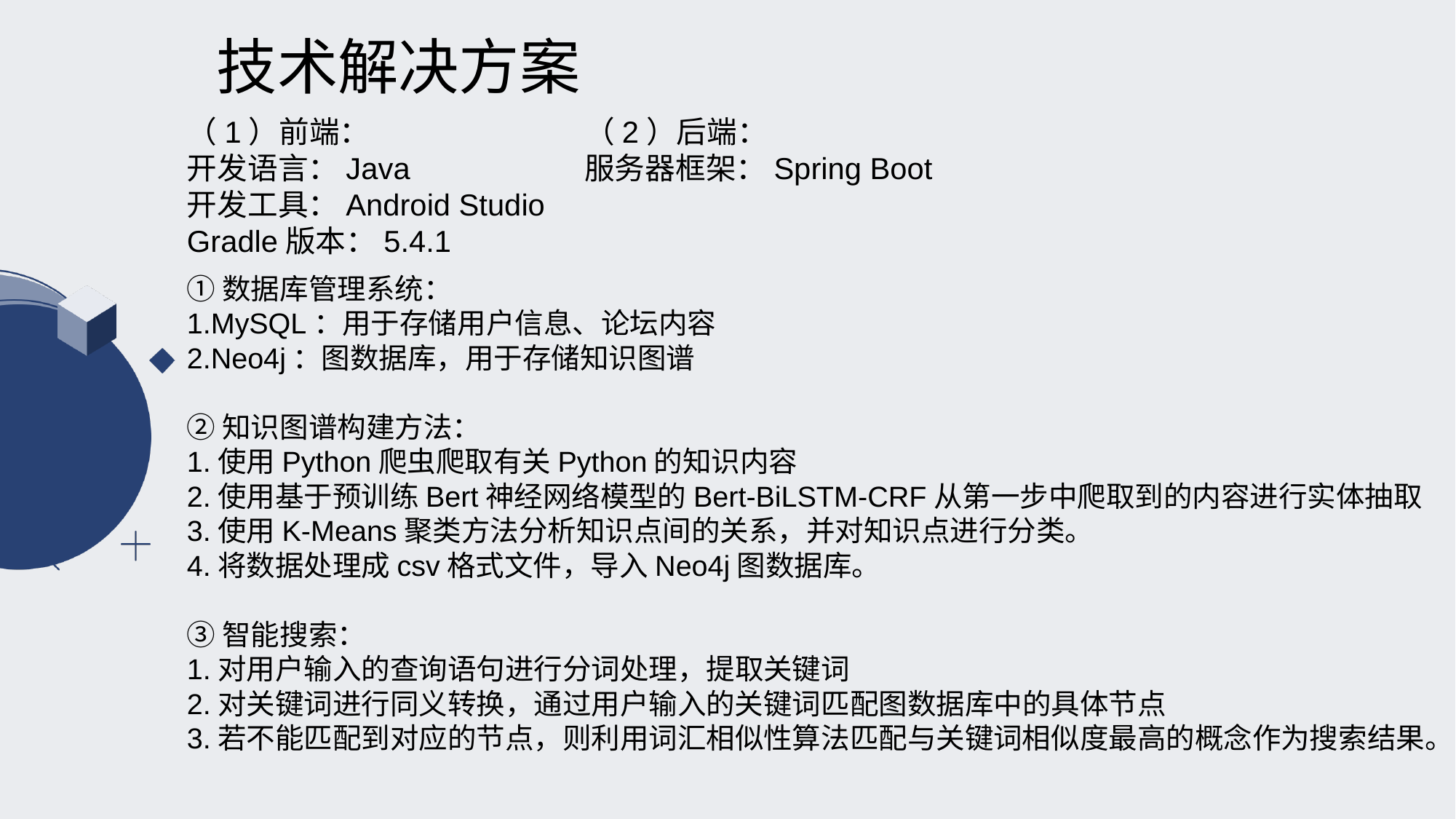

技术解决方案
（1）前端：
开发语言：Java
开发工具：Android Studio
Gradle版本：5.4.1
（2）后端：
服务器框架：Spring Boot

①数据库管理系统：
1.MySQL：用于存储用户信息、论坛内容
2.Neo4j：图数据库，用于存储知识图谱

②知识图谱构建方法：
1.使用Python爬虫爬取有关Python的知识内容
2.使用基于预训练Bert神经网络模型的Bert-BiLSTM-CRF从第一步中爬取到的内容进行实体抽取
3.使用K-Means聚类方法分析知识点间的关系，并对知识点进行分类。
4.将数据处理成csv格式文件，导入Neo4j图数据库。

③智能搜索：
1.对用户输入的查询语句进行分词处理，提取关键词
2.对关键词进行同义转换，通过用户输入的关键词匹配图数据库中的具体节点
3.若不能匹配到对应的节点，则利用词汇相似性算法匹配与关键词相似度最高的概念作为搜索结果。